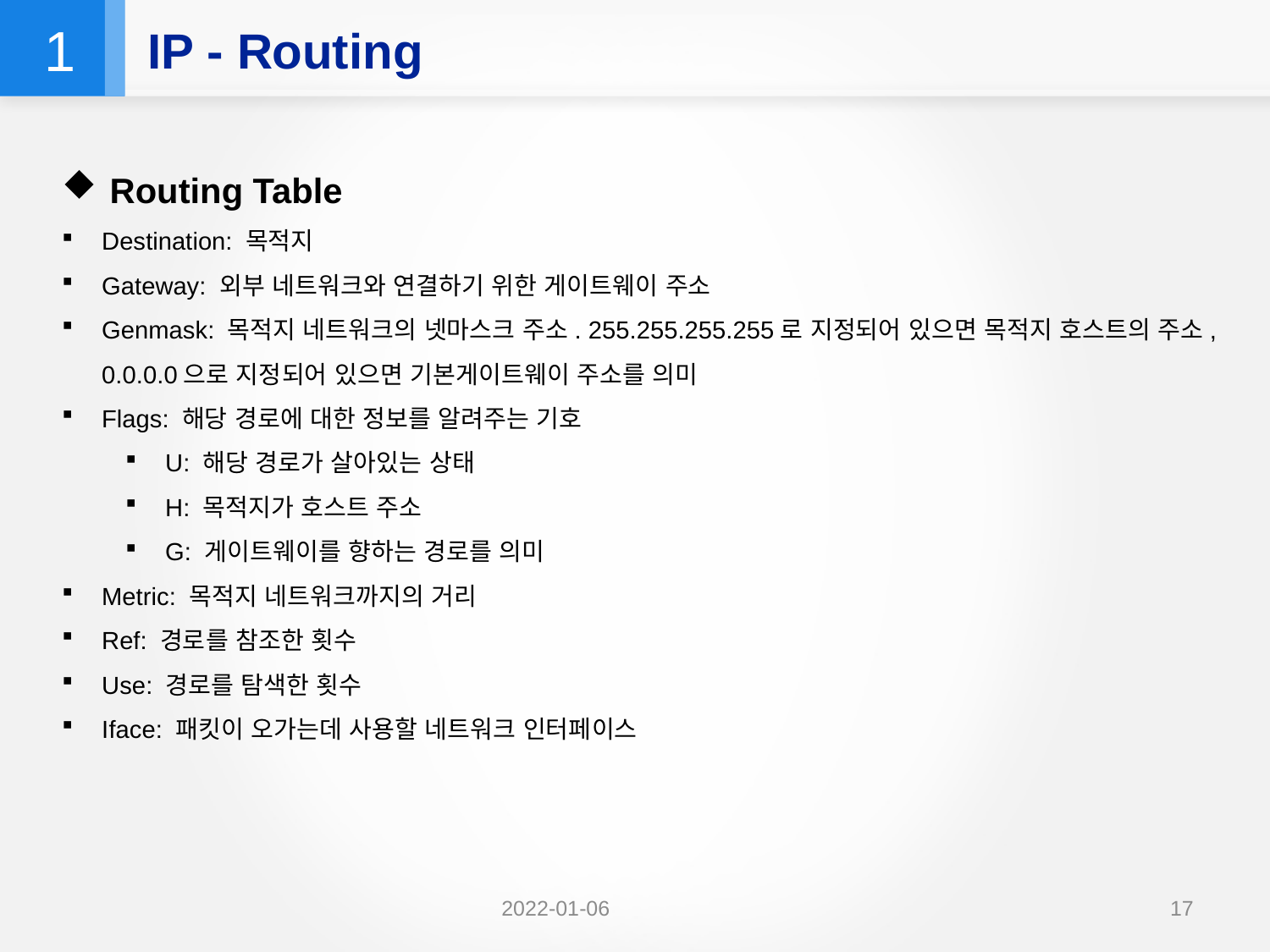

1
IP - Routing
Routing Table
Destination: 목적지
Gateway: 외부 네트워크와 연결하기 위한 게이트웨이 주소
Genmask: 목적지 네트워크의 넷마스크 주소. 255.255.255.255로 지정되어 있으면 목적지 호스트의 주소, 0.0.0.0으로 지정되어 있으면 기본게이트웨이 주소를 의미
Flags: 해당 경로에 대한 정보를 알려주는 기호
U: 해당 경로가 살아있는 상태
H: 목적지가 호스트 주소
G: 게이트웨이를 향하는 경로를 의미
Metric: 목적지 네트워크까지의 거리
Ref: 경로를 참조한 횟수
Use: 경로를 탐색한 횟수
Iface: 패킷이 오가는데 사용할 네트워크 인터페이스
2022-01-06
17